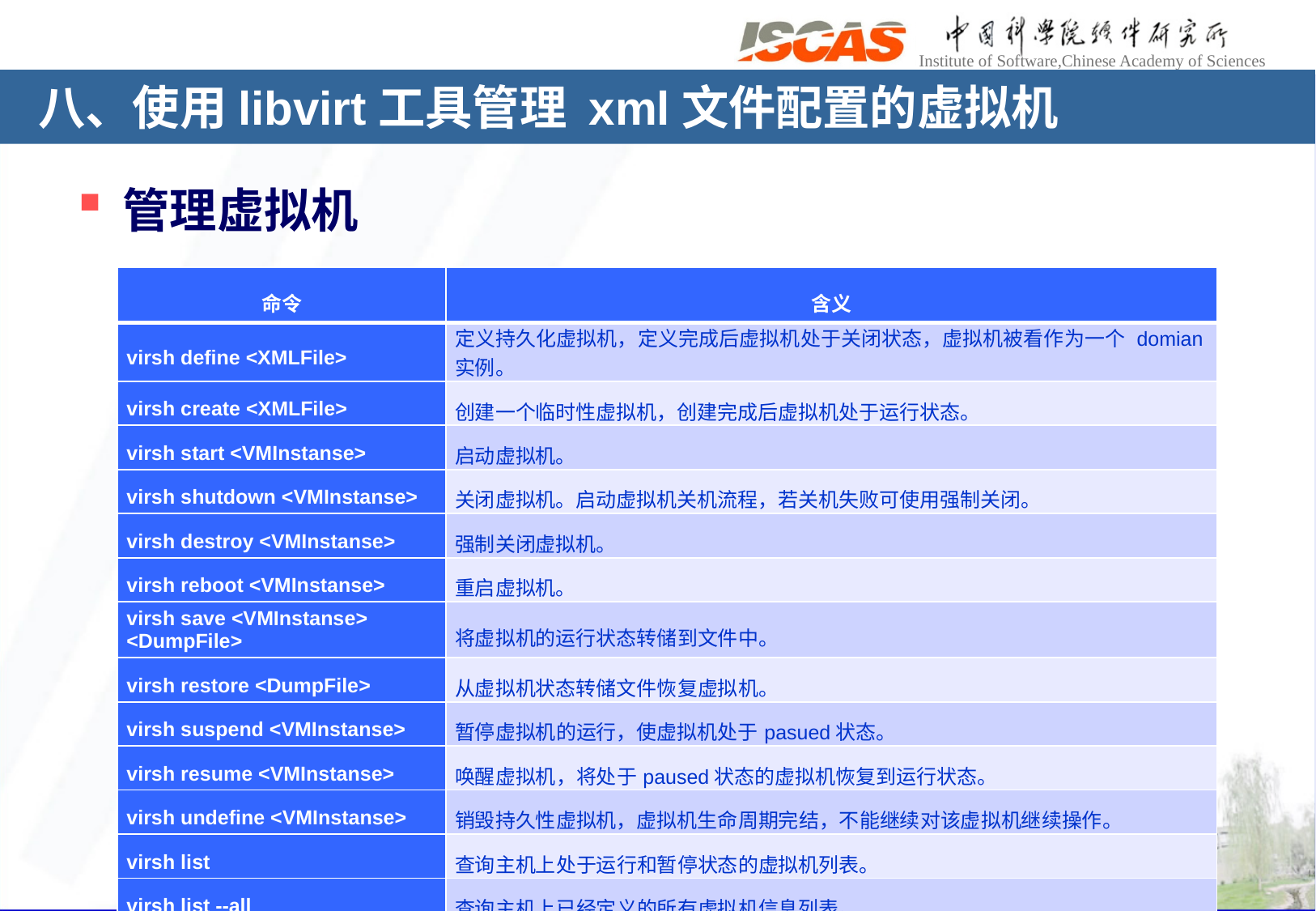

# 八、使用libvirt工具管理 xml文件配置的虚拟机
管理虚拟机

| 命令 | 含义 |
| --- | --- |
| virsh define <XMLFile> | 定义持久化虚拟机，定义完成后虚拟机处于关闭状态，虚拟机被看作为一个 domian实例。 |
| virsh create <XMLFile> | 创建一个临时性虚拟机，创建完成后虚拟机处于运行状态。 |
| virsh start <VMInstanse> | 启动虚拟机。 |
| virsh shutdown <VMInstanse> | 关闭虚拟机。启动虚拟机关机流程，若关机失败可使用强制关闭。 |
| virsh destroy <VMInstanse> | 强制关闭虚拟机。 |
| virsh reboot <VMInstanse> | 重启虚拟机。 |
| virsh save <VMInstanse> <DumpFile> | 将虚拟机的运行状态转储到文件中。 |
| virsh restore <DumpFile> | 从虚拟机状态转储文件恢复虚拟机。 |
| virsh suspend <VMInstanse> | 暂停虚拟机的运行，使虚拟机处于pasued状态。 |
| virsh resume <VMInstanse> | 唤醒虚拟机，将处于paused状态的虚拟机恢复到运行状态。 |
| virsh undefine <VMInstanse> | 销毁持久性虚拟机，虚拟机生命周期完结，不能继续对该虚拟机继续操作。 |
| virsh list | 查询主机上处于运行和暂停状态的虚拟机列表。 |
| virsh list --all | 查询主机上已经定义的所有虚拟机信息列表。 |